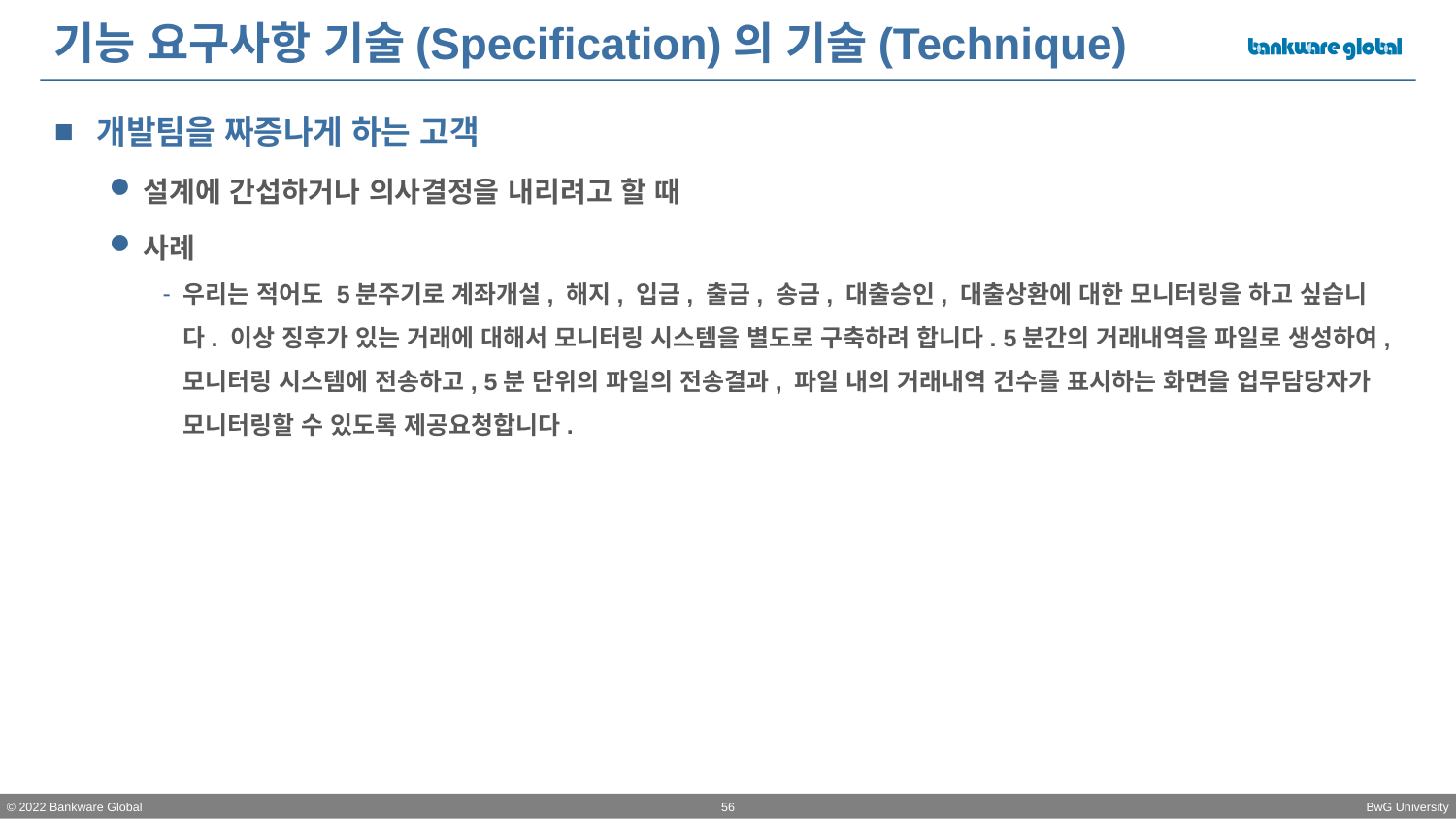

# 기능 요구사항 기술(Specification)의 기술(Technique)
개발팀을 짜증나게 하는 고객
설계에 간섭하거나 의사결정을 내리려고 할 때
사례
우리는 적어도 5분주기로 계좌개설, 해지, 입금, 출금, 송금, 대출승인, 대출상환에 대한 모니터링을 하고 싶습니다. 이상 징후가 있는 거래에 대해서 모니터링 시스템을 별도로 구축하려 합니다. 5분간의 거래내역을 파일로 생성하여, 모니터링 시스템에 전송하고, 5분 단위의 파일의 전송결과, 파일 내의 거래내역 건수를 표시하는 화면을 업무담당자가 모니터링할 수 있도록 제공요청합니다.

56